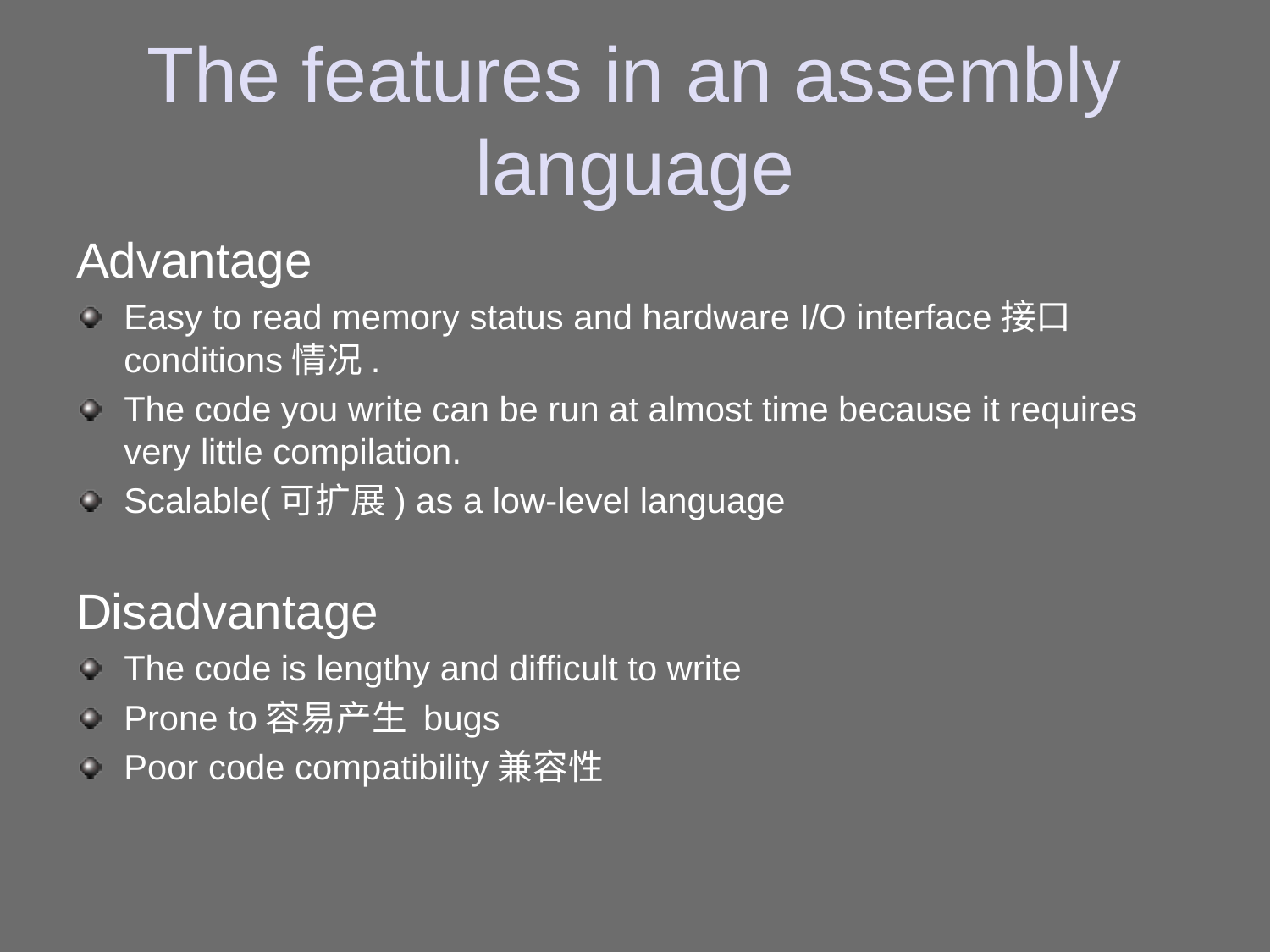

# The features in an assembly language
Advantage
Easy to read memory status and hardware I/O interface接口 conditions情况.
The code you write can be run at almost time because it requires very little compilation.
Scalable(可扩展) as a low-level language

Disadvantage
The code is lengthy and difficult to write
Prone to容易产生 bugs
Poor code compatibility兼容性